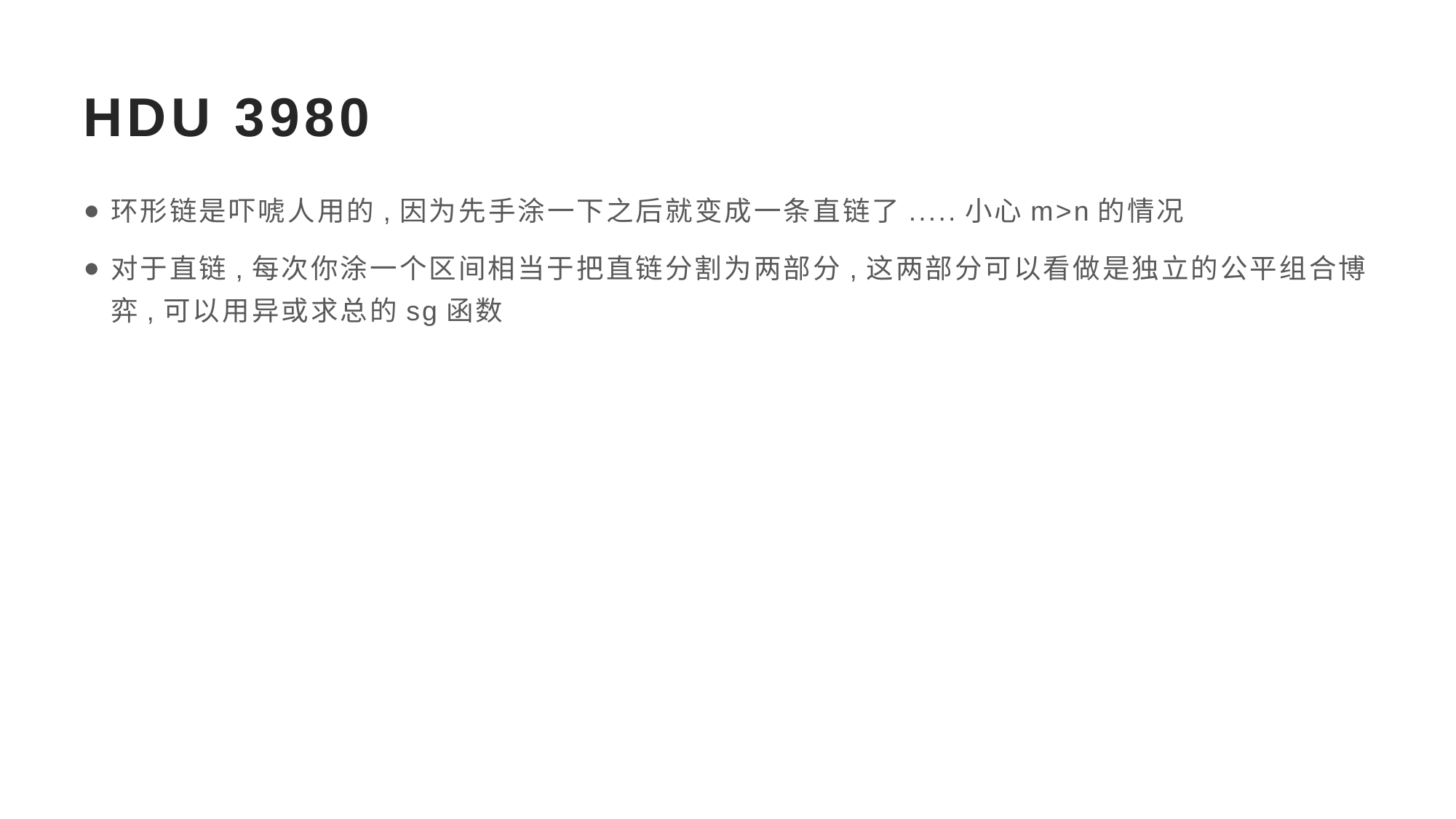

# HDU 3980
环形链是吓唬人用的,因为先手涂一下之后就变成一条直链了.....小心m>n的情况
对于直链,每次你涂一个区间相当于把直链分割为两部分,这两部分可以看做是独立的公平组合博弈,可以用异或求总的sg函数